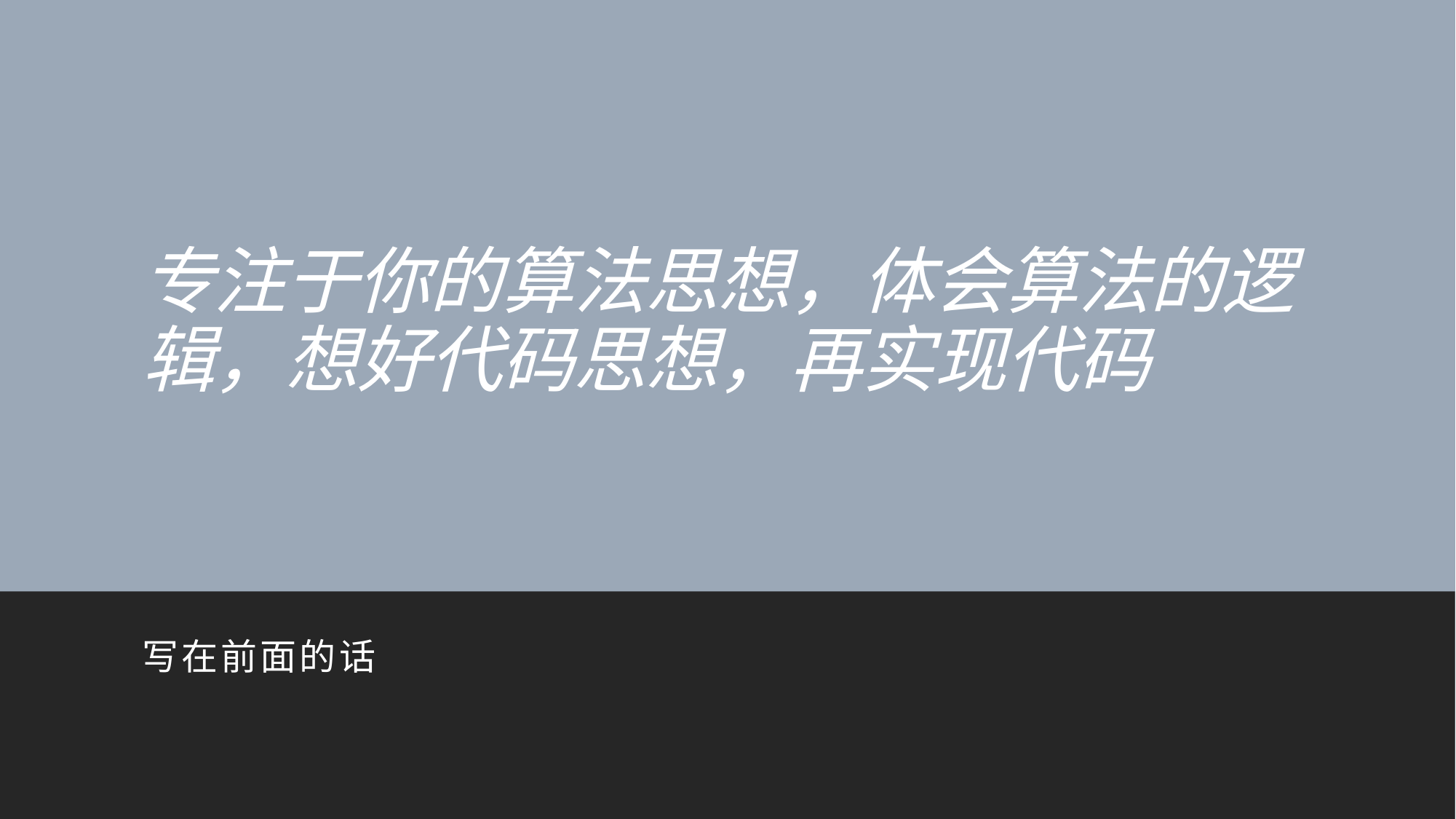

# 专注于你的算法思想，体会算法的逻辑，想好代码思想，再实现代码

写在前面的话